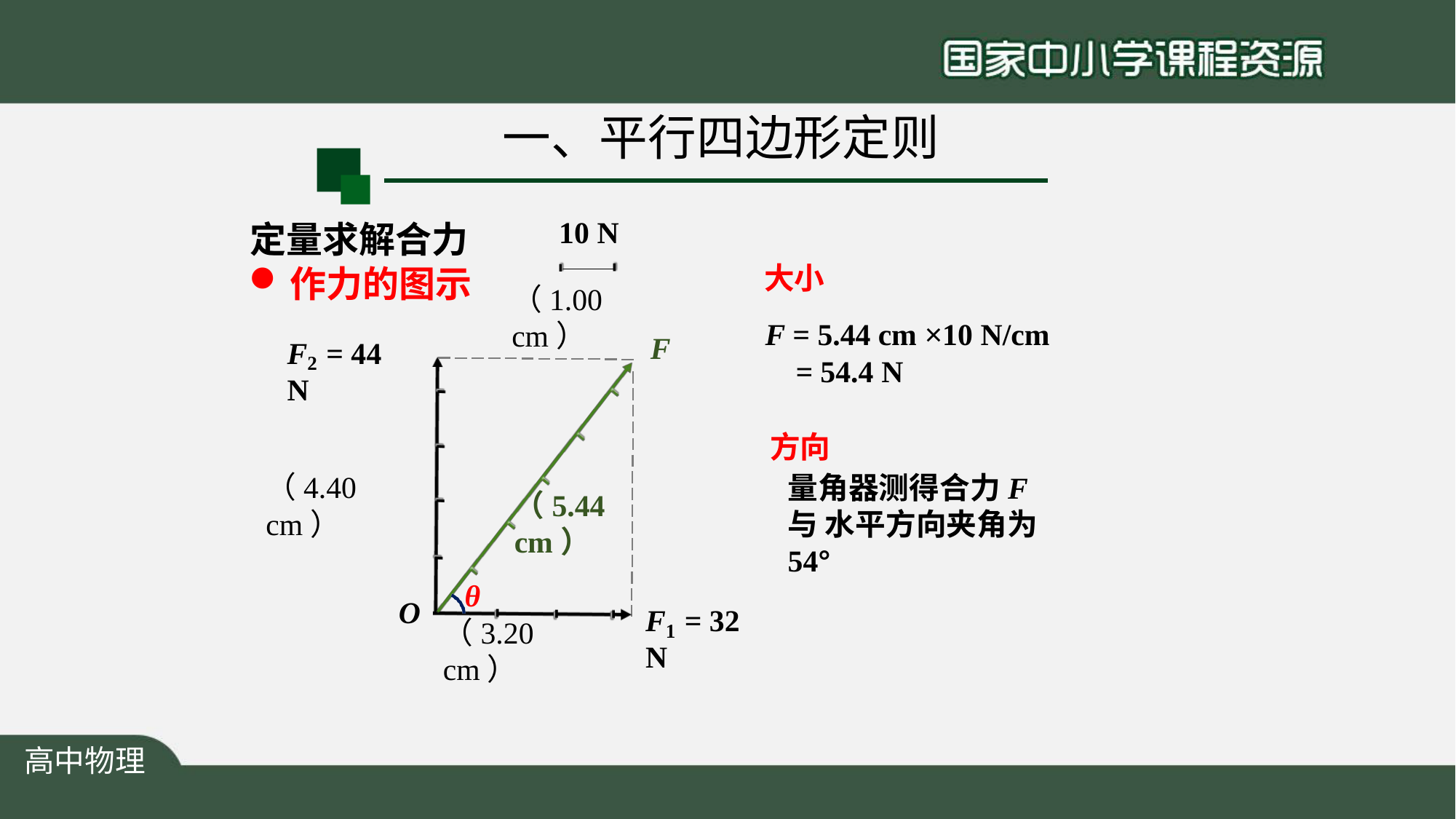

# 一、平行四边形定则

10 N
定量求解合力
作力的图示
大小
F = 5.44 cm ×10 N/cm
= 54.4 N

（1.00 cm）
F
F	= 44 N

2

方向
量角器测得合力F与 水平方向夹角为54°

（4.40 cm）

（5.44 cm）

θ
（3.20 cm）

O

F	= 32 N

1
高中物理